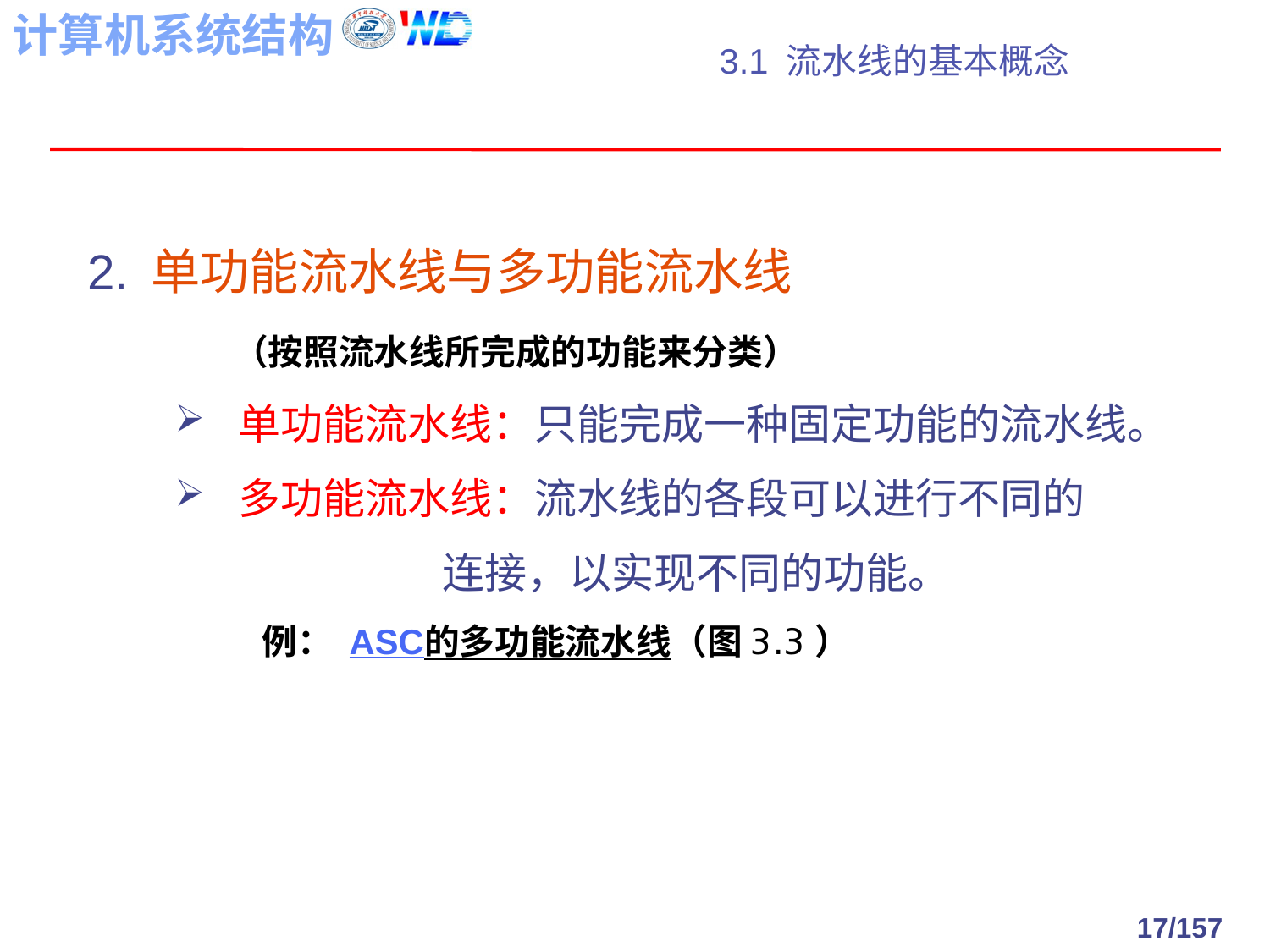

# 3.1 流水线的基本概念
单功能流水线与多功能流水线
     （按照流水线所完成的功能来分类）
单功能流水线：只能完成一种固定功能的流水线。
多功能流水线：流水线的各段可以进行不同的
                           连接，以实现不同的功能。
例： ASC的多功能流水线（图3.3）